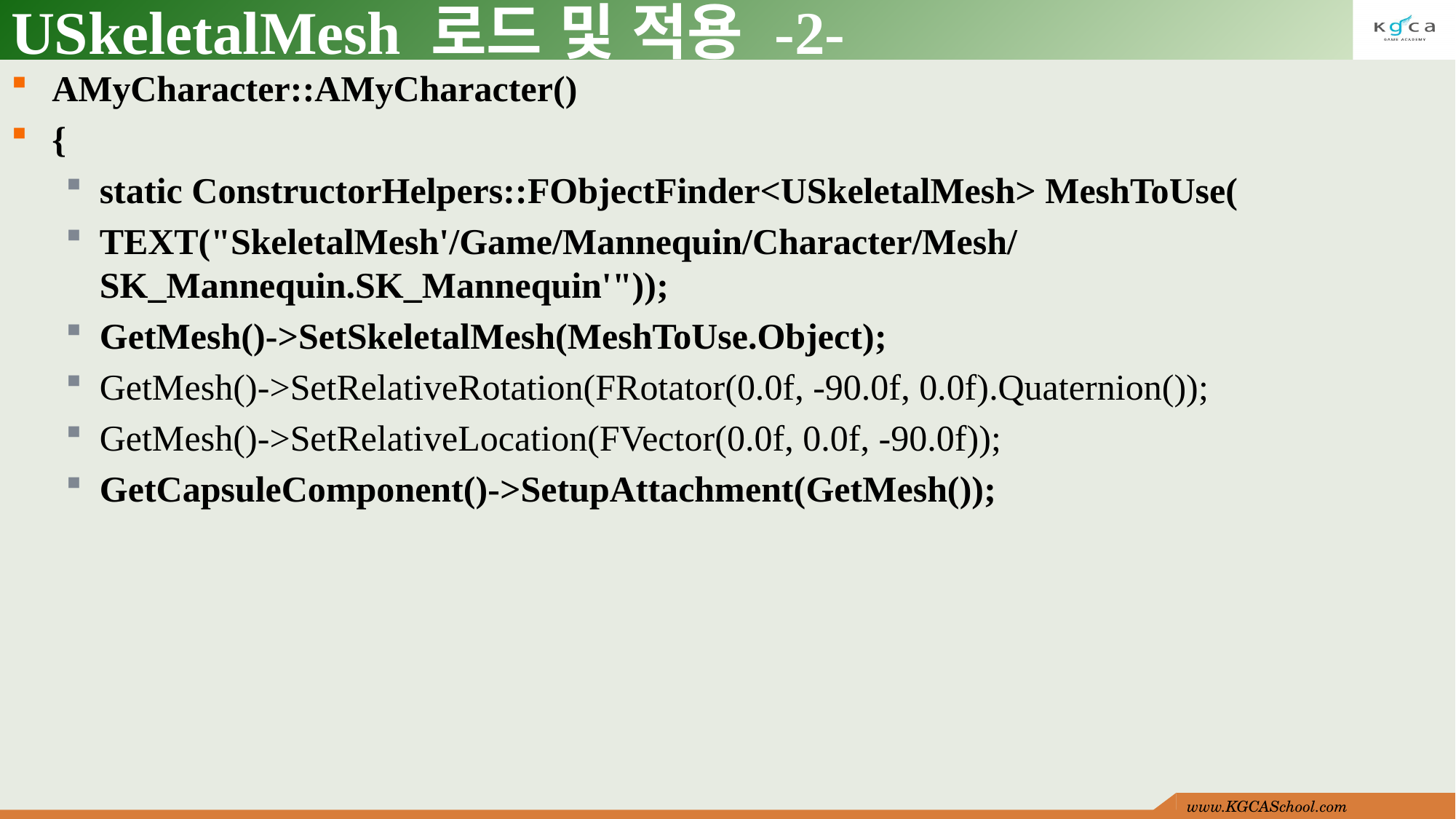

# USkeletalMesh 로드 및 적용 -2-
AMyCharacter::AMyCharacter()
{
static ConstructorHelpers::FObjectFinder<USkeletalMesh> MeshToUse(
TEXT("SkeletalMesh'/Game/Mannequin/Character/Mesh/SK_Mannequin.SK_Mannequin'"));
GetMesh()->SetSkeletalMesh(MeshToUse.Object);
GetMesh()->SetRelativeRotation(FRotator(0.0f, -90.0f, 0.0f).Quaternion());
GetMesh()->SetRelativeLocation(FVector(0.0f, 0.0f, -90.0f));
GetCapsuleComponent()->SetupAttachment(GetMesh());